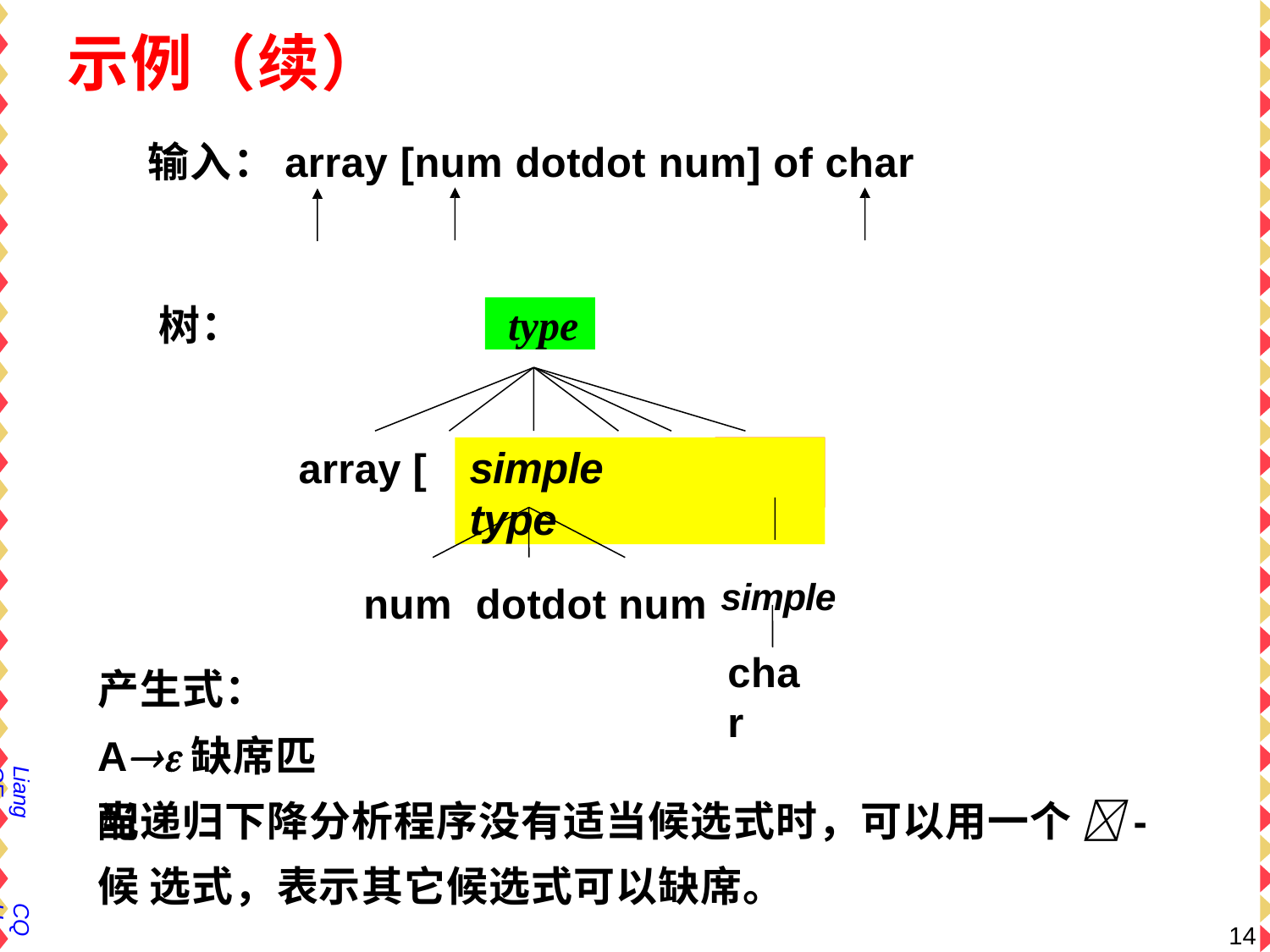

# 示例（续）
输入：array [num dotdot num] of char

树：
type

simple	type

array [
] of

num	dotdot num simple

char
产生式：A→ε缺席匹配
Liang GE
当递归下降分析程序没有适当候选式时，可以用一个 ε-候 选式，表示其它候选式可以缺席。
CQU
14